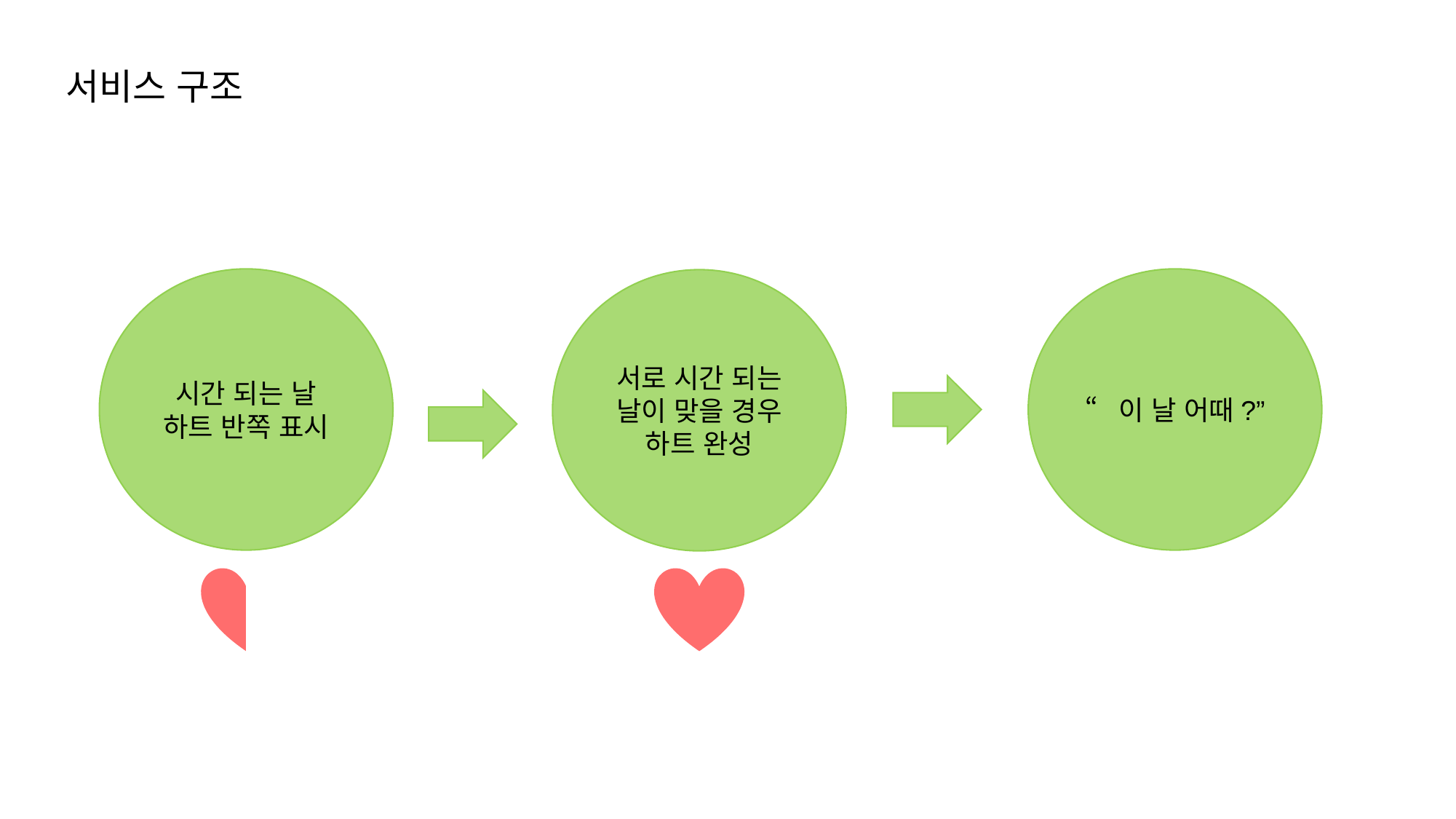

서비스 구조
시간 되는 날 하트 반쪽 표시
“이 날 어때?”
서로 시간 되는 날이 맞을 경우
하트 완성